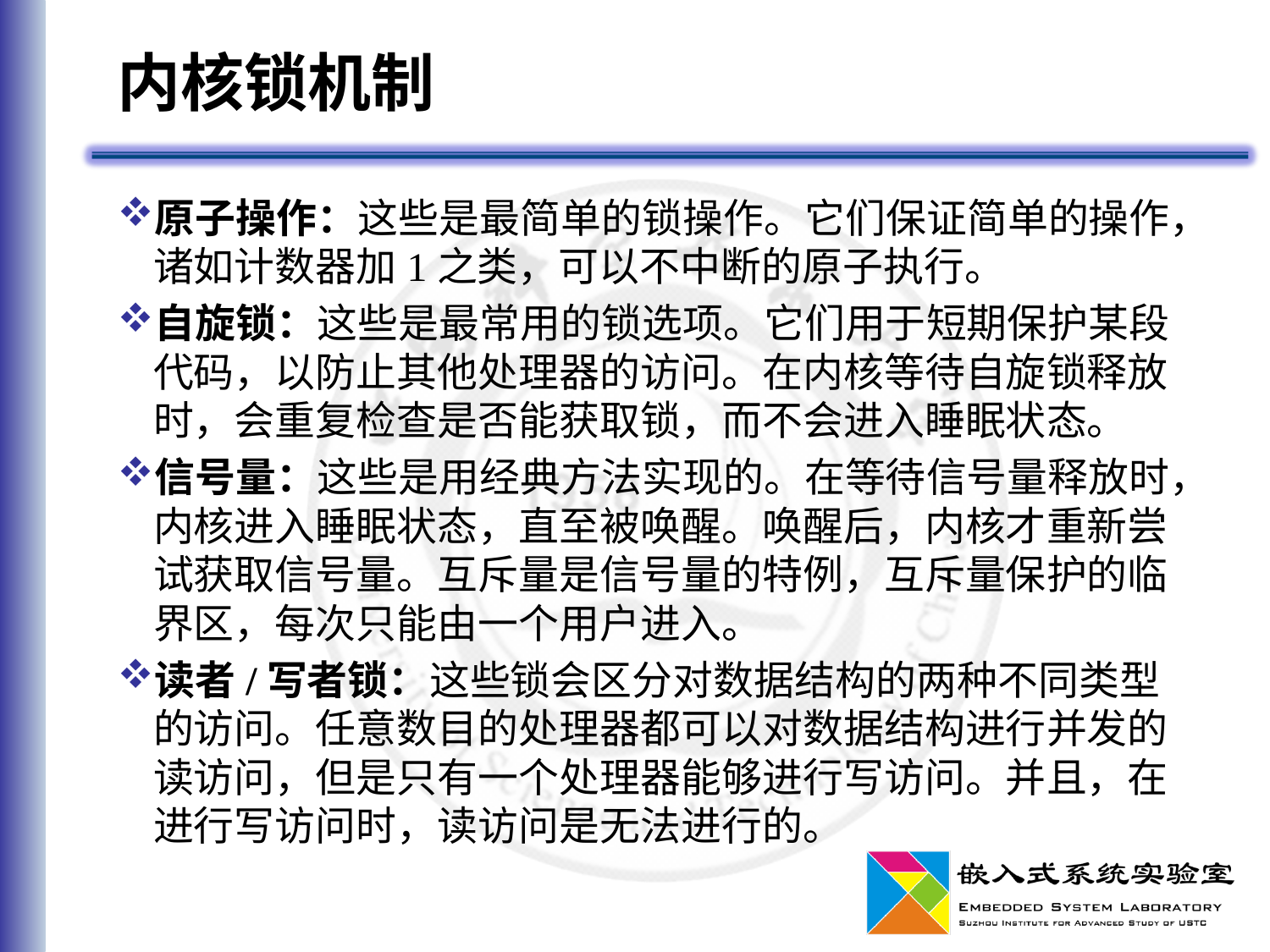

# 内核锁机制
原子操作：这些是最简单的锁操作。它们保证简单的操作，诸如计数器加1之类，可以不中断的原子执行。
自旋锁：这些是最常用的锁选项。它们用于短期保护某段代码，以防止其他处理器的访问。在内核等待自旋锁释放时，会重复检查是否能获取锁，而不会进入睡眠状态。
信号量：这些是用经典方法实现的。在等待信号量释放时，内核进入睡眠状态，直至被唤醒。唤醒后，内核才重新尝试获取信号量。互斥量是信号量的特例，互斥量保护的临界区，每次只能由一个用户进入。
读者/写者锁：这些锁会区分对数据结构的两种不同类型的访问。任意数目的处理器都可以对数据结构进行并发的读访问，但是只有一个处理器能够进行写访问。并且，在进行写访问时，读访问是无法进行的。